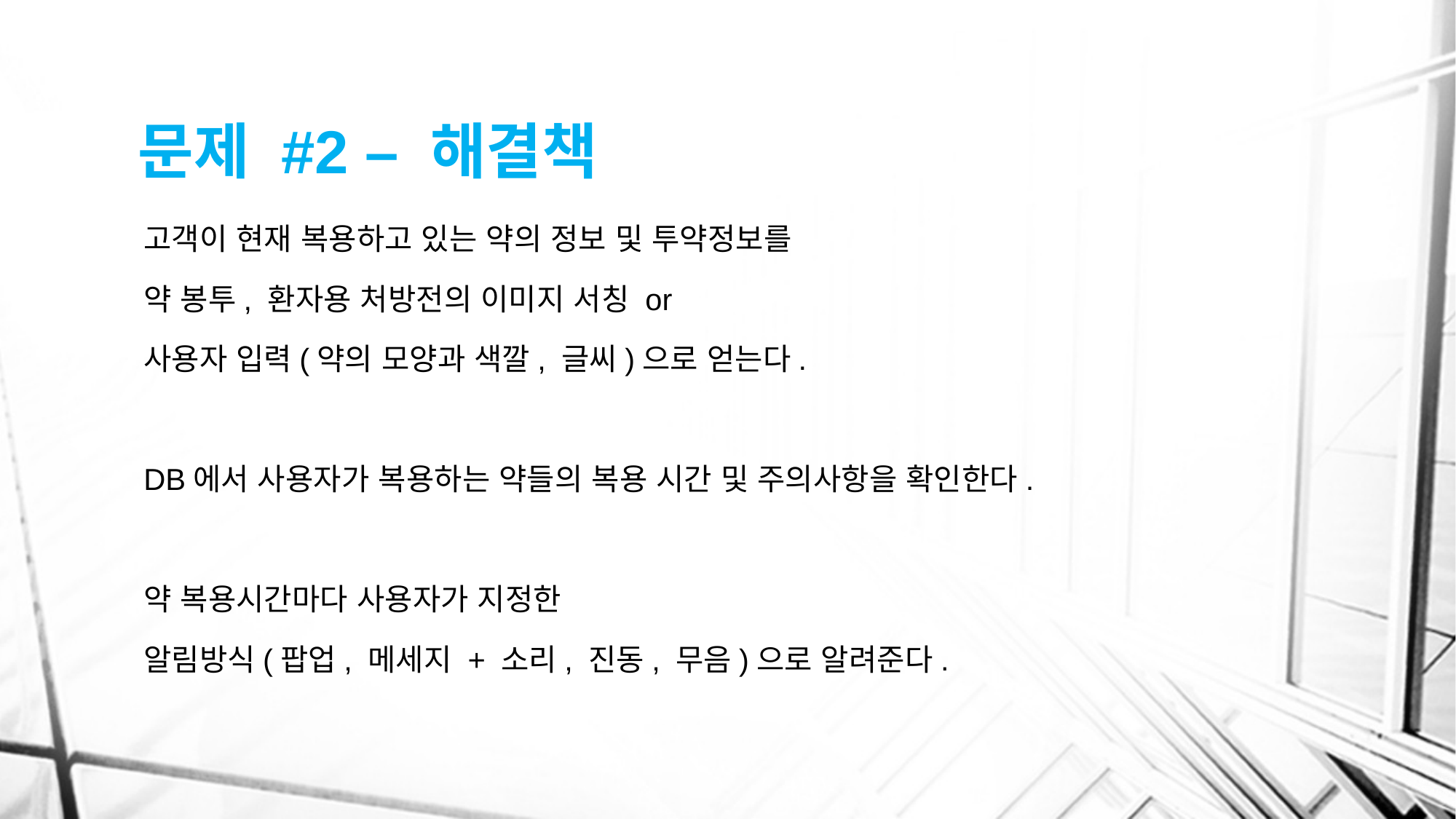

# 문제 #2 – 해결책
고객이 현재 복용하고 있는 약의 정보 및 투약정보를
약 봉투, 환자용 처방전의 이미지 서칭 or
사용자 입력(약의 모양과 색깔, 글씨)으로 얻는다.

DB에서 사용자가 복용하는 약들의 복용 시간 및 주의사항을 확인한다.

약 복용시간마다 사용자가 지정한
알림방식(팝업, 메세지 + 소리, 진동, 무음)으로 알려준다.